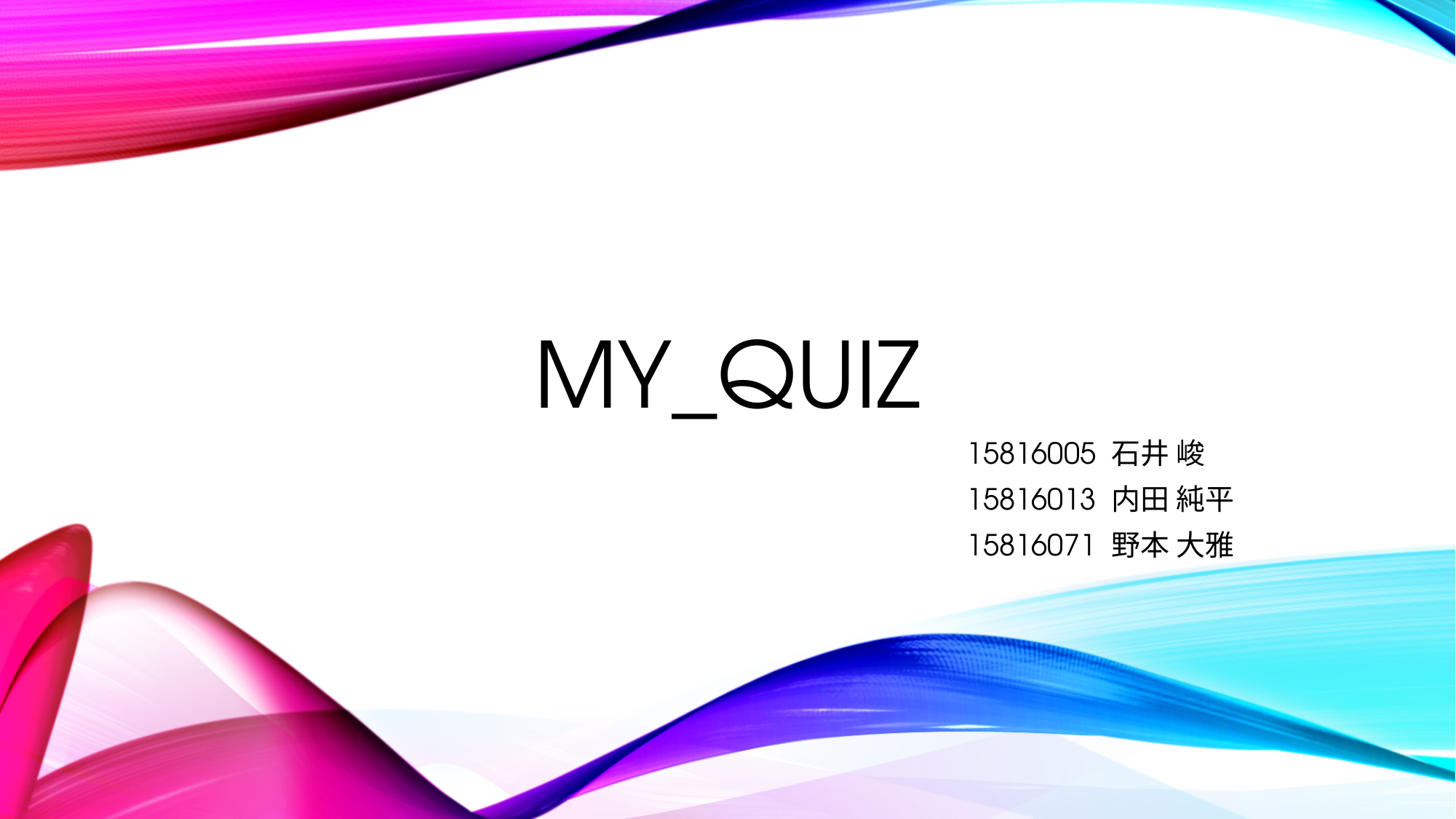

# My_quiz
                                                                                                   15816005 石井 峻
                                                                                                   15816013 内田 純平
                                                                                                   15816071 野本 大雅